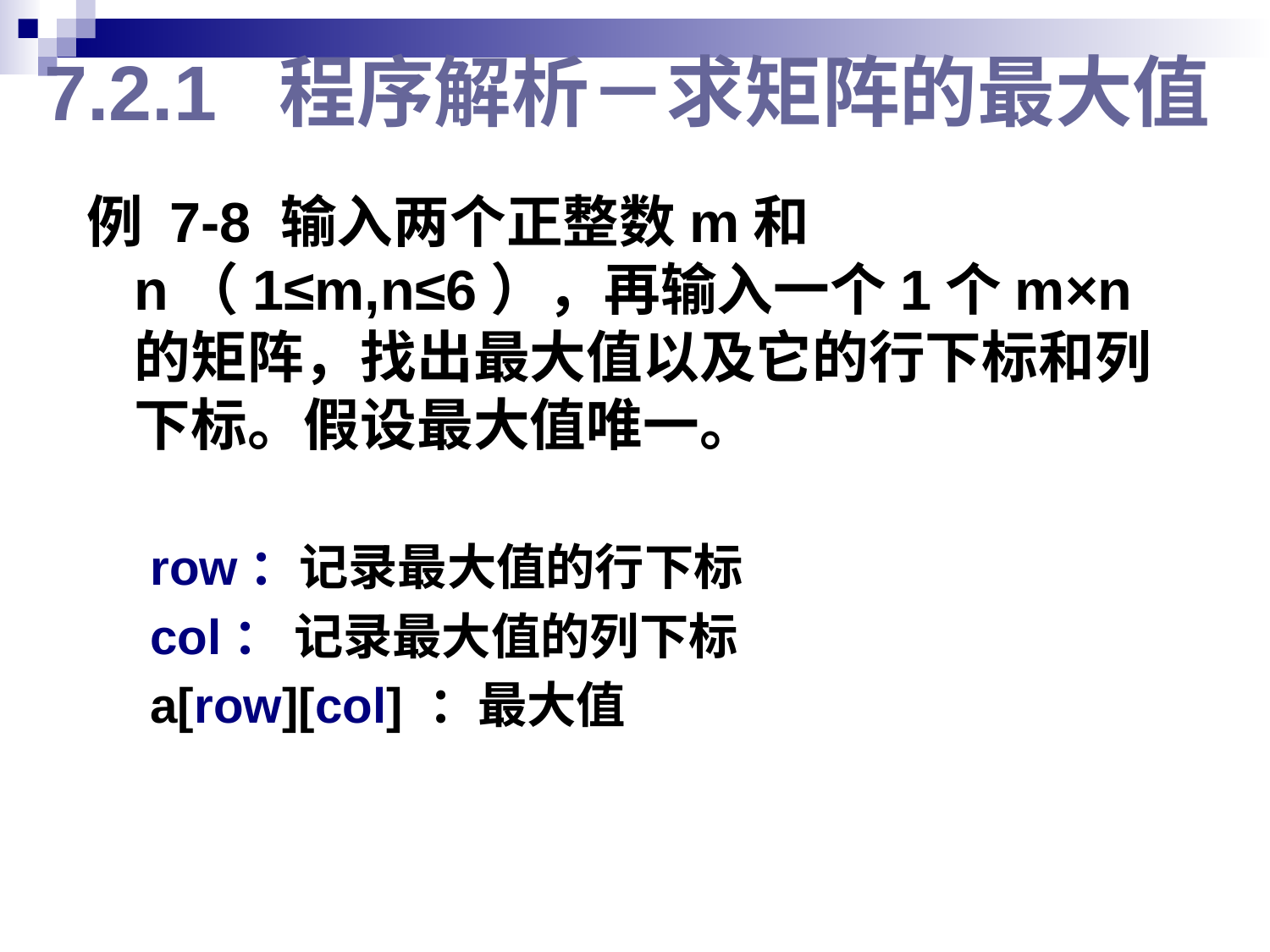

# 7.2.1  程序解析－求矩阵的最大值
例 7-8 输入两个正整数m和n（1≤m,n≤6），再输入一个1个m×n的矩阵，找出最大值以及它的行下标和列下标。假设最大值唯一。

row：记录最大值的行下标
col： 记录最大值的列下标
a[row][col] ：最大值